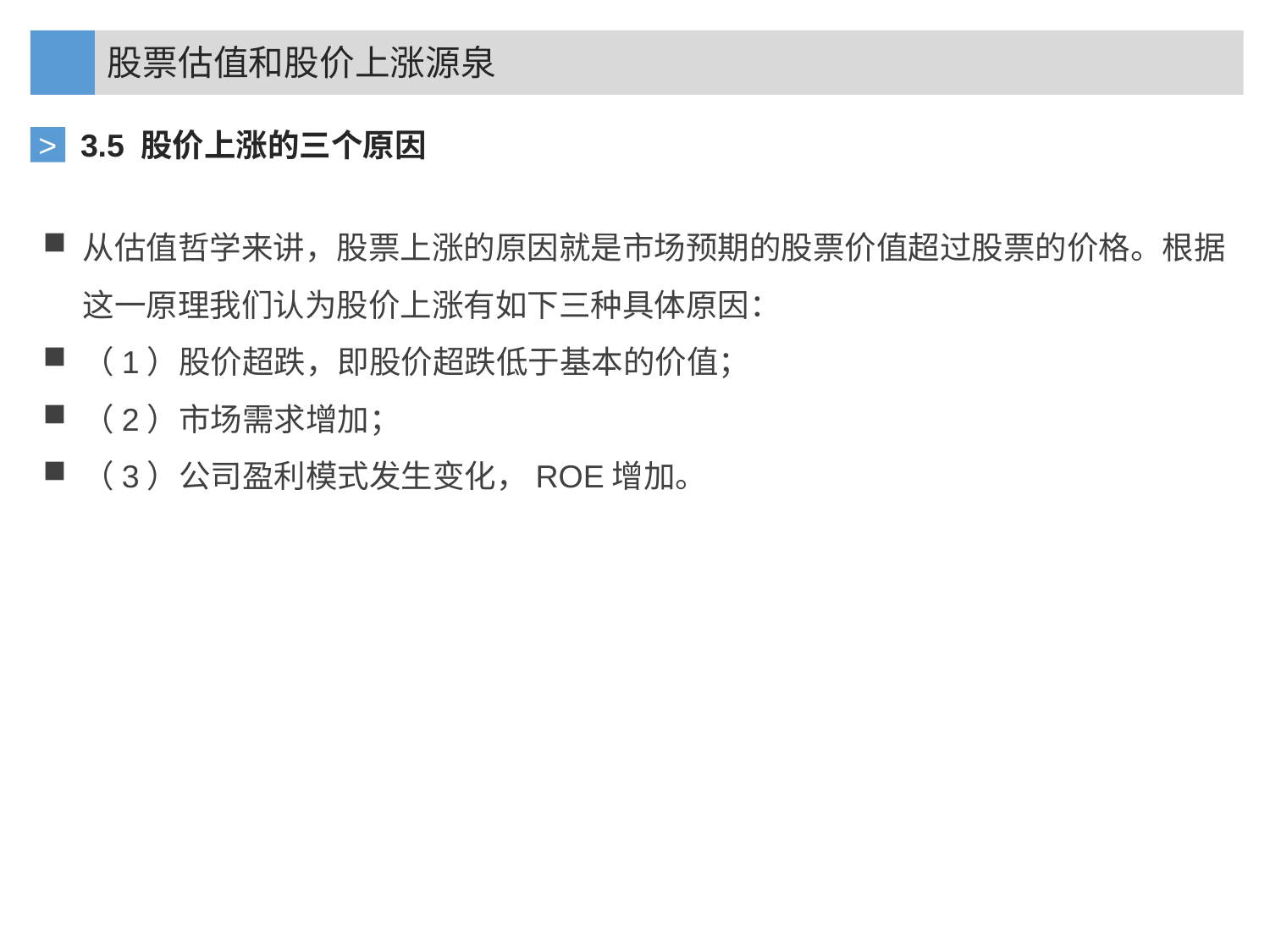

股票估值和股价上涨源泉
3.5 股价上涨的三个原因
>
从估值哲学来讲，股票上涨的原因就是市场预期的股票价值超过股票的价格。根据这一原理我们认为股价上涨有如下三种具体原因：
（1）股价超跌，即股价超跌低于基本的价值；
（2）市场需求增加；
（3）公司盈利模式发生变化，ROE增加。